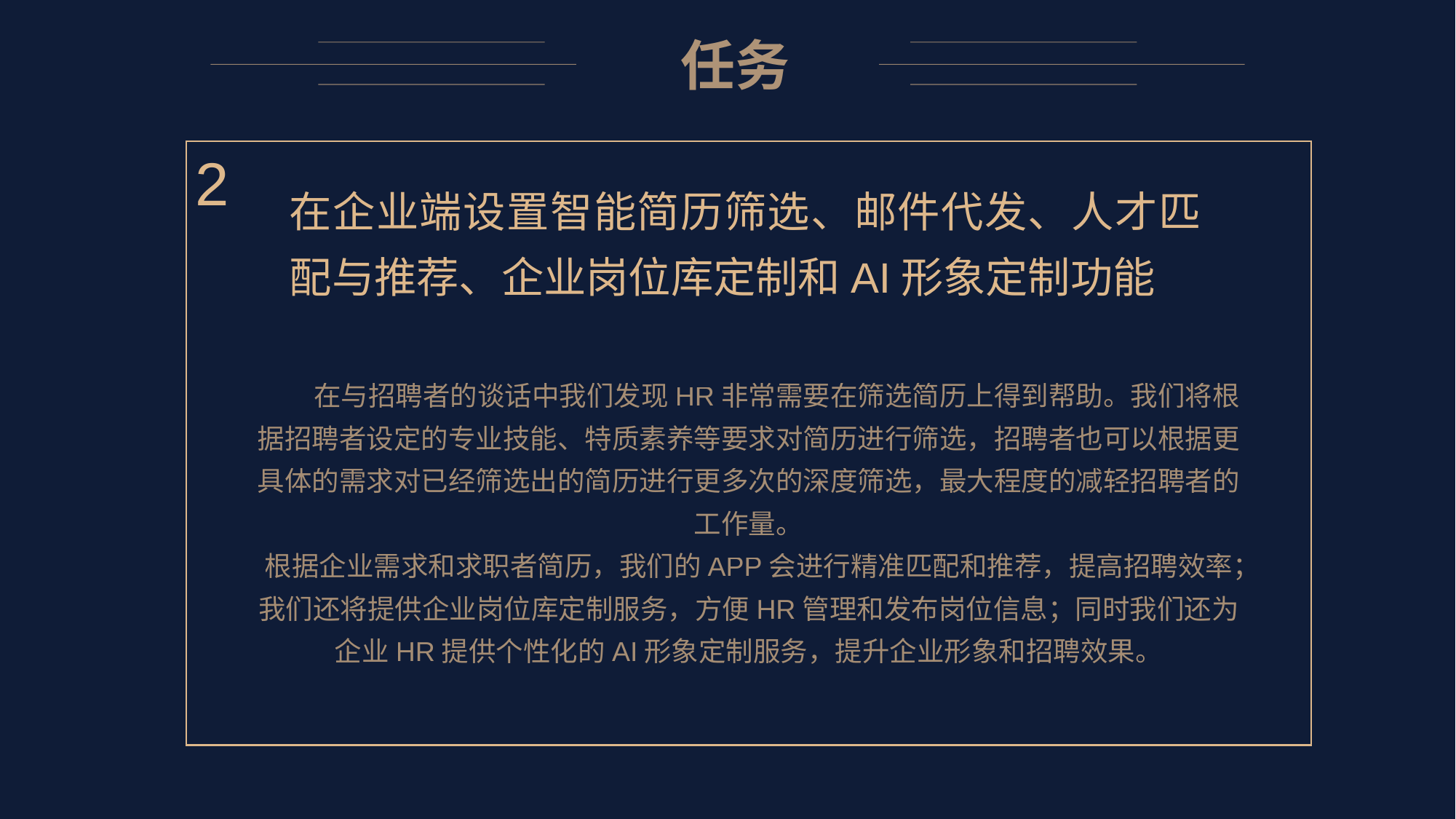

任务
2

在企业端设置智能简历筛选、邮件代发、人才匹配与推荐、企业岗位库定制和AI形象定制功能
        在与招聘者的谈话中我们发现HR非常需要在筛选简历上得到帮助。我们将根据招聘者设定的专业技能、特质素养等要求对简历进行筛选，招聘者也可以根据更具体的需求对已经筛选出的简历进行更多次的深度筛选，最大程度的减轻招聘者的工作量。
根据企业需求和求职者简历，我们的APP会进行精准匹配和推荐，提高招聘效率；我们还将提供企业岗位库定制服务，方便HR管理和发布岗位信息；同时我们还为企业HR提供个性化的AI形象定制服务，提升企业形象和招聘效果。